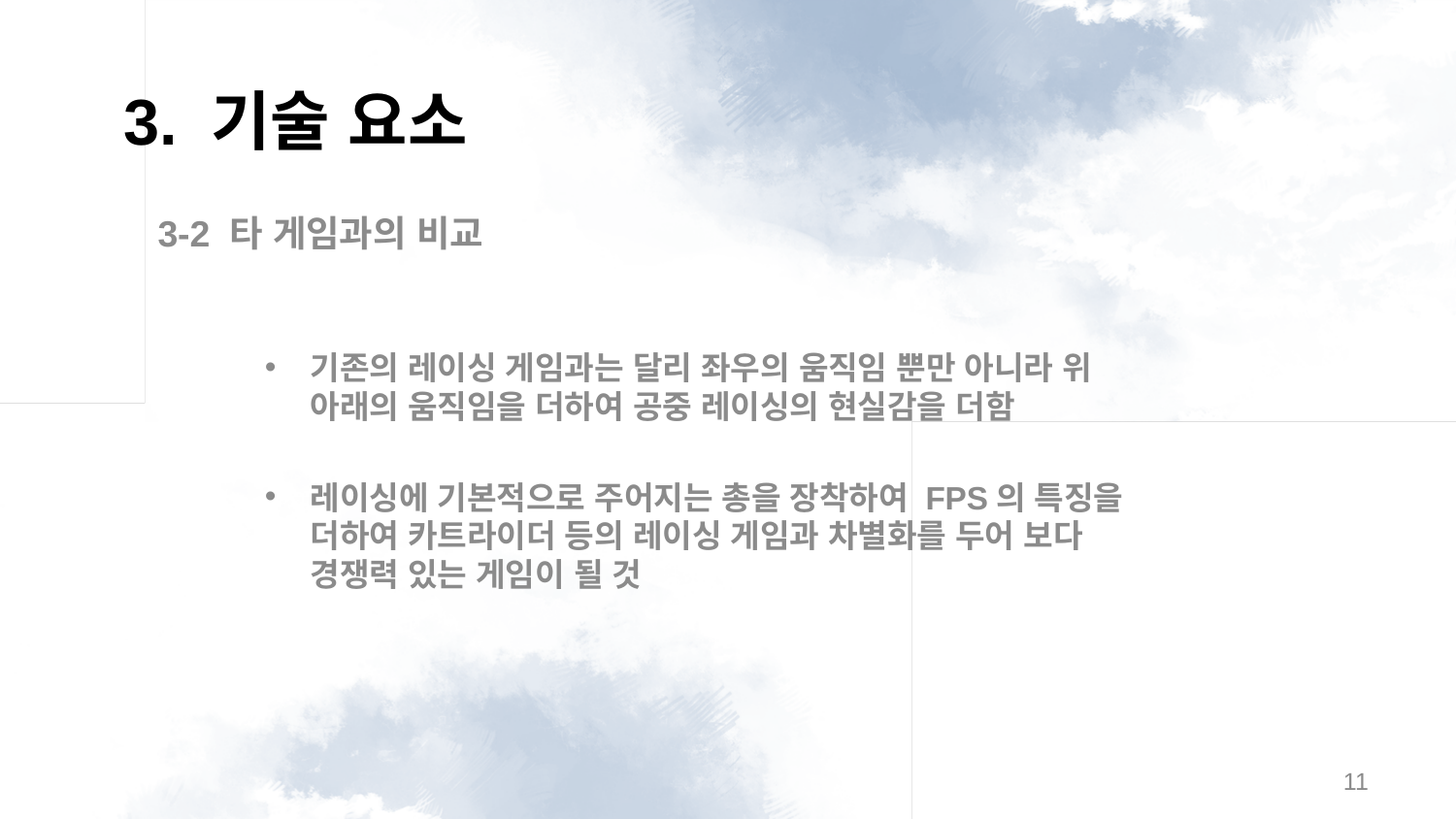

# 3. 기술 요소
3-2 타 게임과의 비교
기존의 레이싱 게임과는 달리 좌우의 움직임 뿐만 아니라 위 아래의 움직임을 더하여 공중 레이싱의 현실감을 더함

레이싱에 기본적으로 주어지는 총을 장착하여 FPS의 특징을 더하여 카트라이더 등의 레이싱 게임과 차별화를 두어 보다 경쟁력 있는 게임이 될 것
11